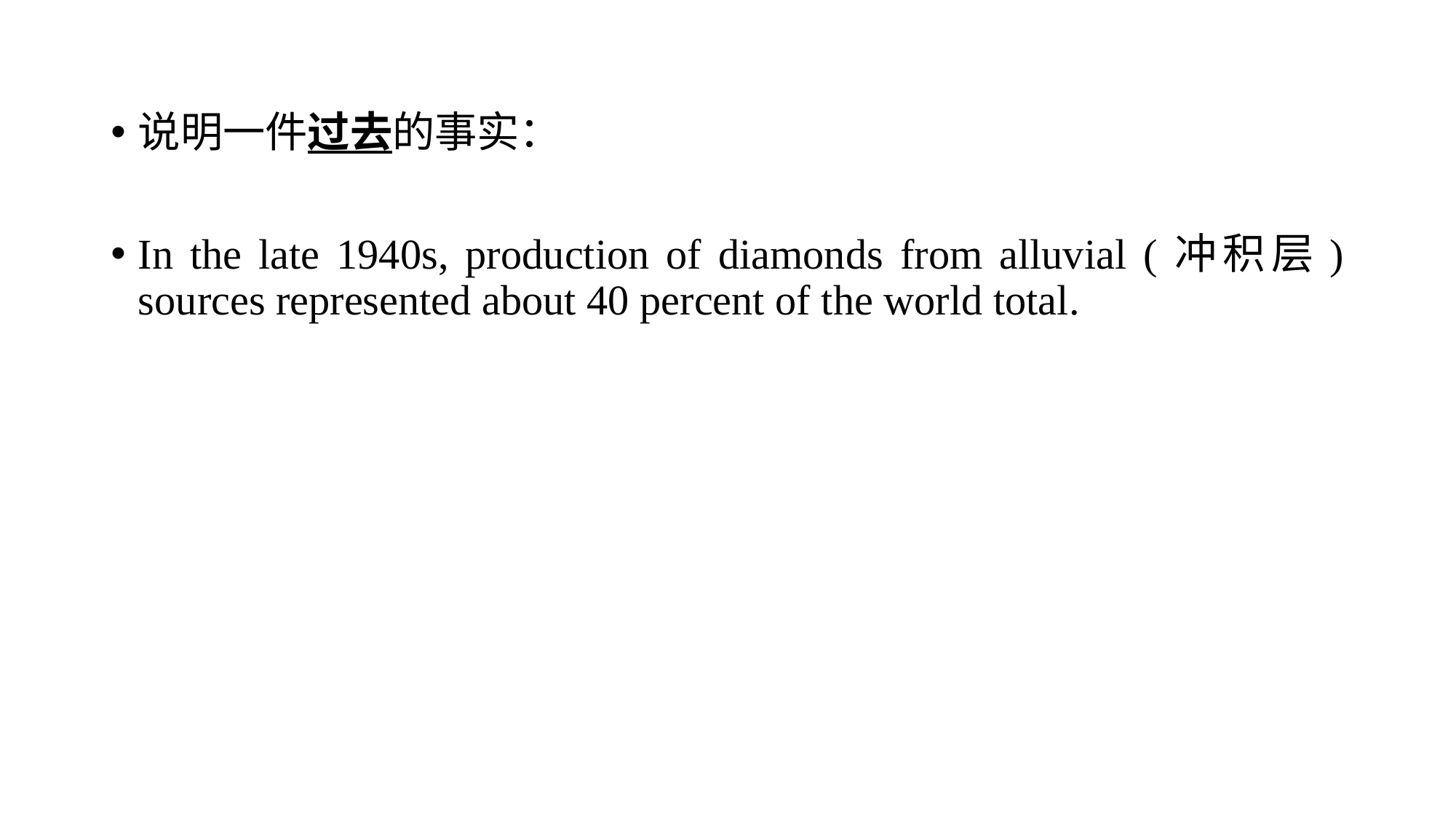

说明一件过去的事实：

In the late 1940s, production of diamonds from alluvial (冲积层) sources represented about 40 percent of the world total.